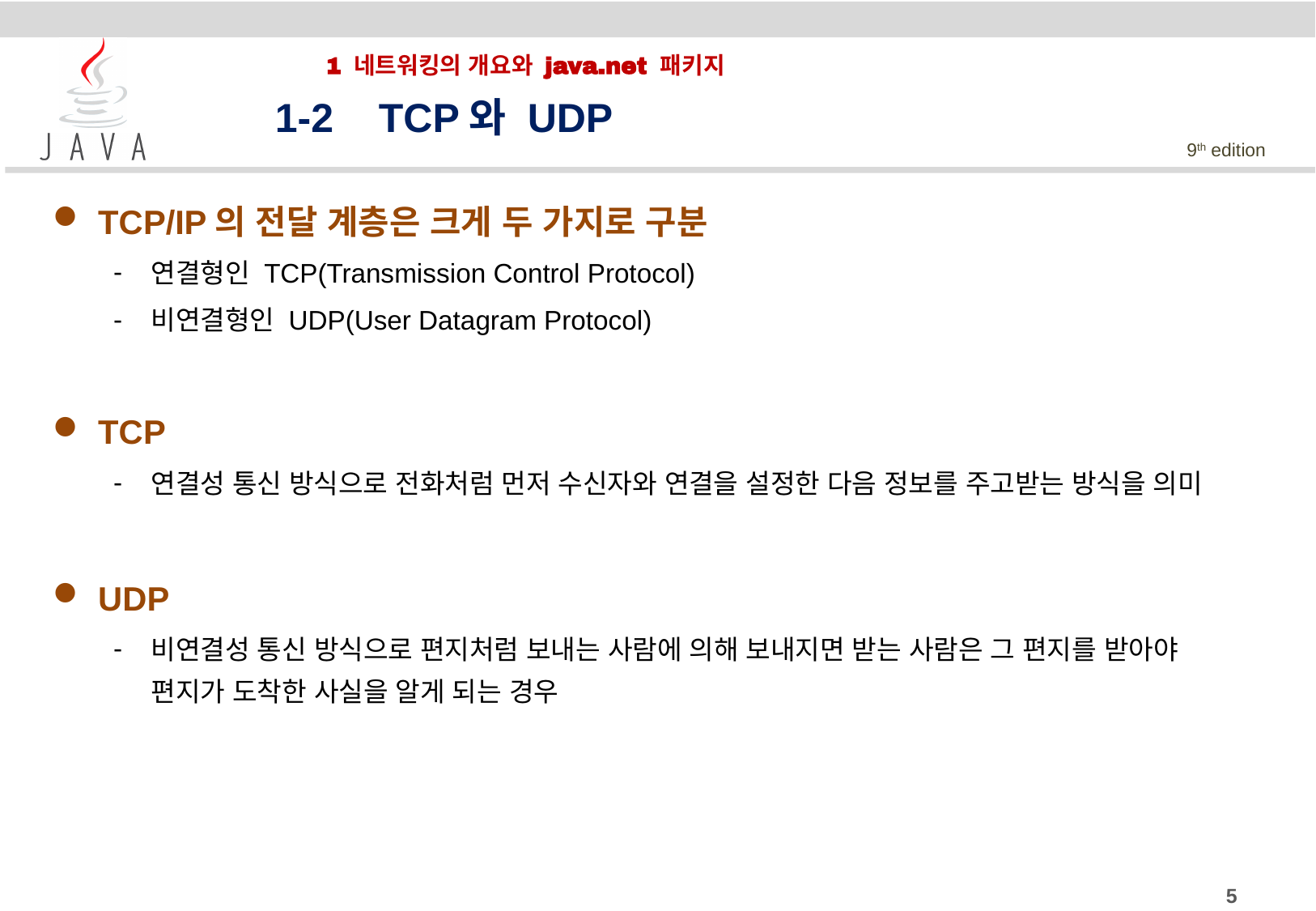

# 1 네트워킹의 개요와 java.net 패키지
1-2    TCP와 UDP
TCP/IP의 전달 계층은 크게 두 가지로 구분
연결형인 TCP(Transmission Control Protocol)
비연결형인 UDP(User Datagram Protocol)

TCP
연결성 통신 방식으로 전화처럼 먼저 수신자와 연결을 설정한 다음 정보를 주고받는 방식을 의미

UDP
비연결성 통신 방식으로 편지처럼 보내는 사람에 의해 보내지면 받는 사람은 그 편지를 받아야 편지가 도착한 사실을 알게 되는 경우
5